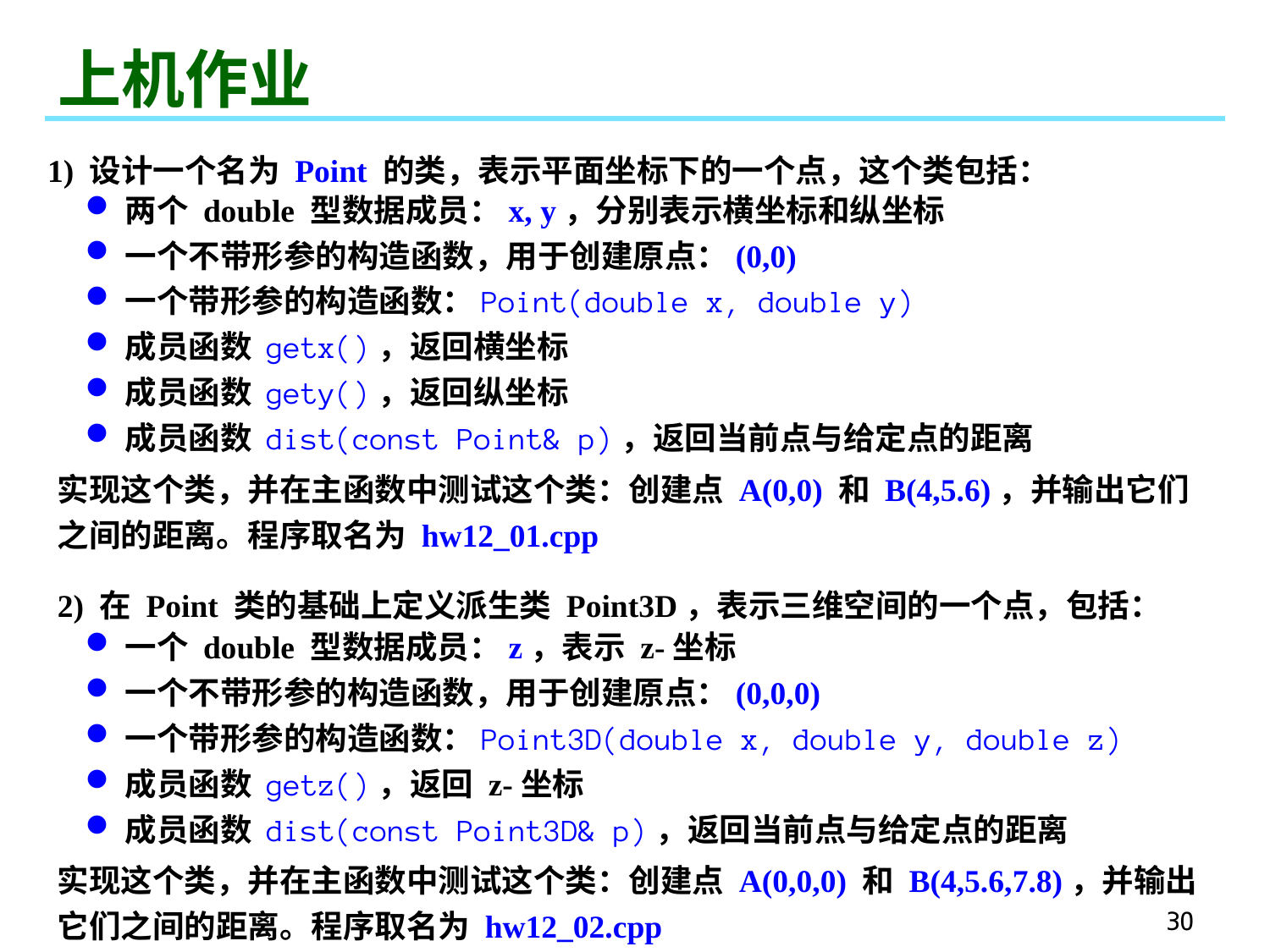

# 上机作业
1) 设计一个名为 Point 的类，表示平面坐标下的一个点，这个类包括：
两个 double 型数据成员：x, y，分别表示横坐标和纵坐标
一个不带形参的构造函数，用于创建原点：(0,0)
一个带形参的构造函数：Point(double x, double y)
成员函数 getx()，返回横坐标
成员函数 gety()，返回纵坐标
成员函数 dist(const Point& p)，返回当前点与给定点的距离
实现这个类，并在主函数中测试这个类：创建点 A(0,0) 和 B(4,5.6)，并输出它们之间的距离。程序取名为 hw12_01.cpp
2) 在 Point 类的基础上定义派生类 Point3D，表示三维空间的一个点，包括：
一个 double 型数据成员：z，表示 z-坐标
一个不带形参的构造函数，用于创建原点：(0,0,0)
一个带形参的构造函数：Point3D(double x, double y, double z)
成员函数 getz()，返回 z-坐标
成员函数 dist(const Point3D& p)，返回当前点与给定点的距离
实现这个类，并在主函数中测试这个类：创建点 A(0,0,0) 和 B(4,5.6,7.8)，并输出它们之间的距离。程序取名为 hw12_02.cpp
30